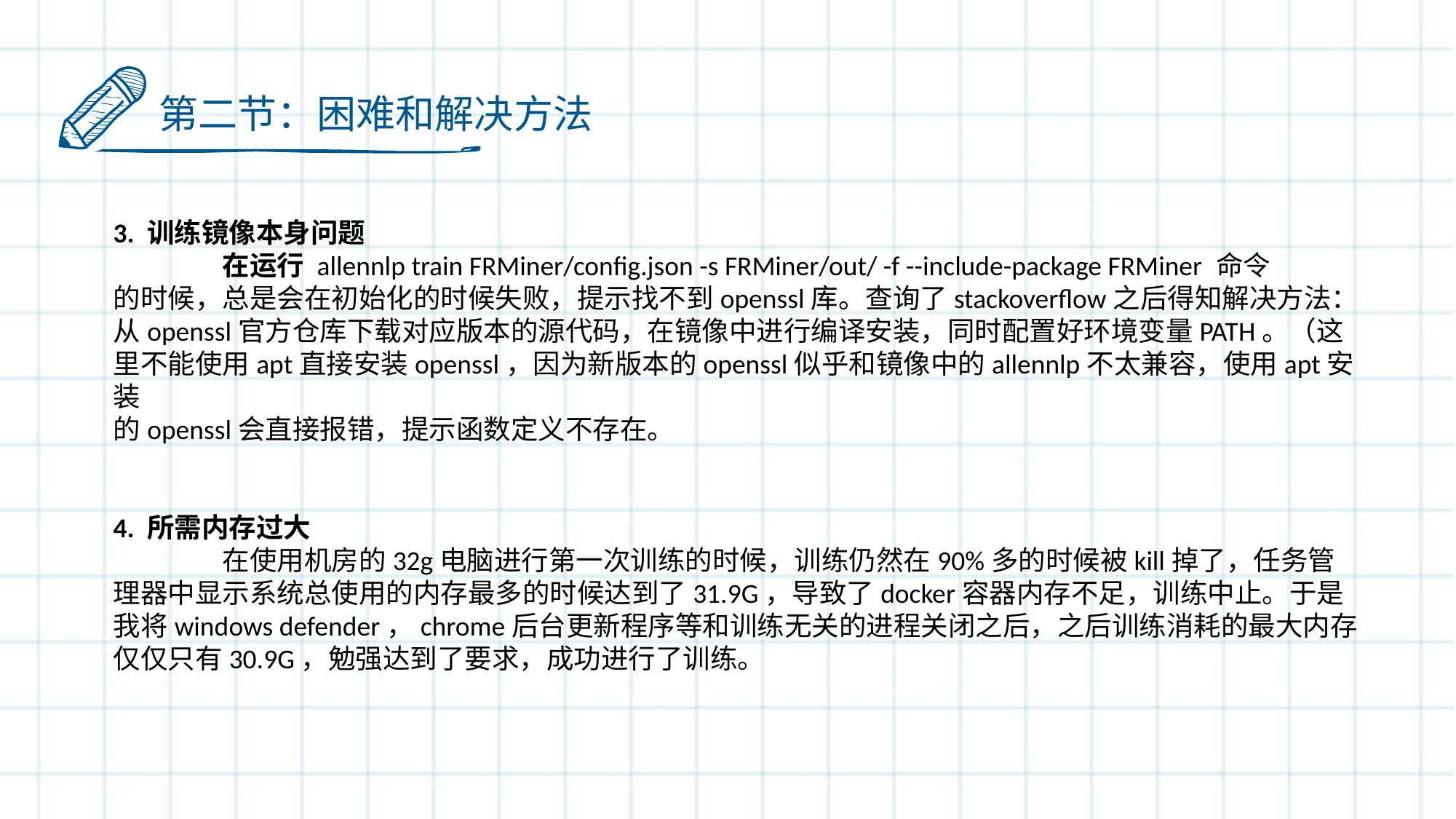

第二节：困难和解决方法

3. 训练镜像本身问题
	在运行 allennlp train FRMiner/config.json -s FRMiner/out/ -f --include-package FRMiner 命令
的时候，总是会在初始化的时候失败，提示找不到openssl库。查询了stackoverflow之后得知解决方法：
从openssl官方仓库下载对应版本的源代码，在镜像中进行编译安装，同时配置好环境变量PATH。（这
里不能使用apt直接安装openssl，因为新版本的openssl似乎和镜像中的allennlp不太兼容，使用apt安装
的openssl会直接报错，提示函数定义不存在。

4. 所需内存过大
	在使用机房的32g电脑进行第一次训练的时候，训练仍然在90%多的时候被kill掉了，任务管理器中显示系统总使用的内存最多的时候达到了31.9G，导致了docker容器内存不足，训练中止。于是我将windows defender，chrome后台更新程序等和训练无关的进程关闭之后，之后训练消耗的最大内存仅仅只有30.9G，勉强达到了要求，成功进行了训练。